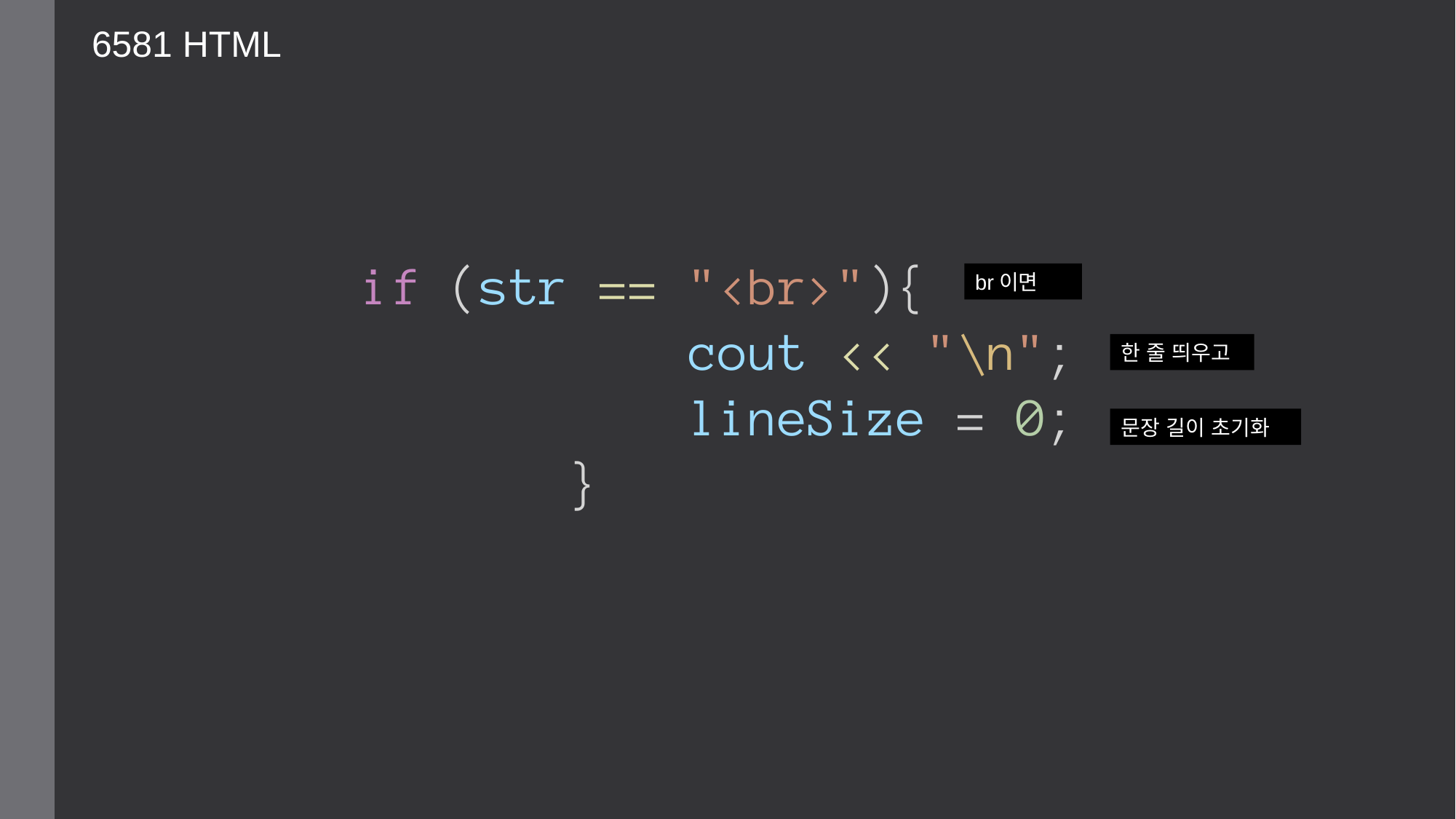

6581 HTML
 if (str == "<br>"){
            cout << "\n";
            lineSize = 0;
        }
br이면
한 줄 띄우고
문장 길이 초기화